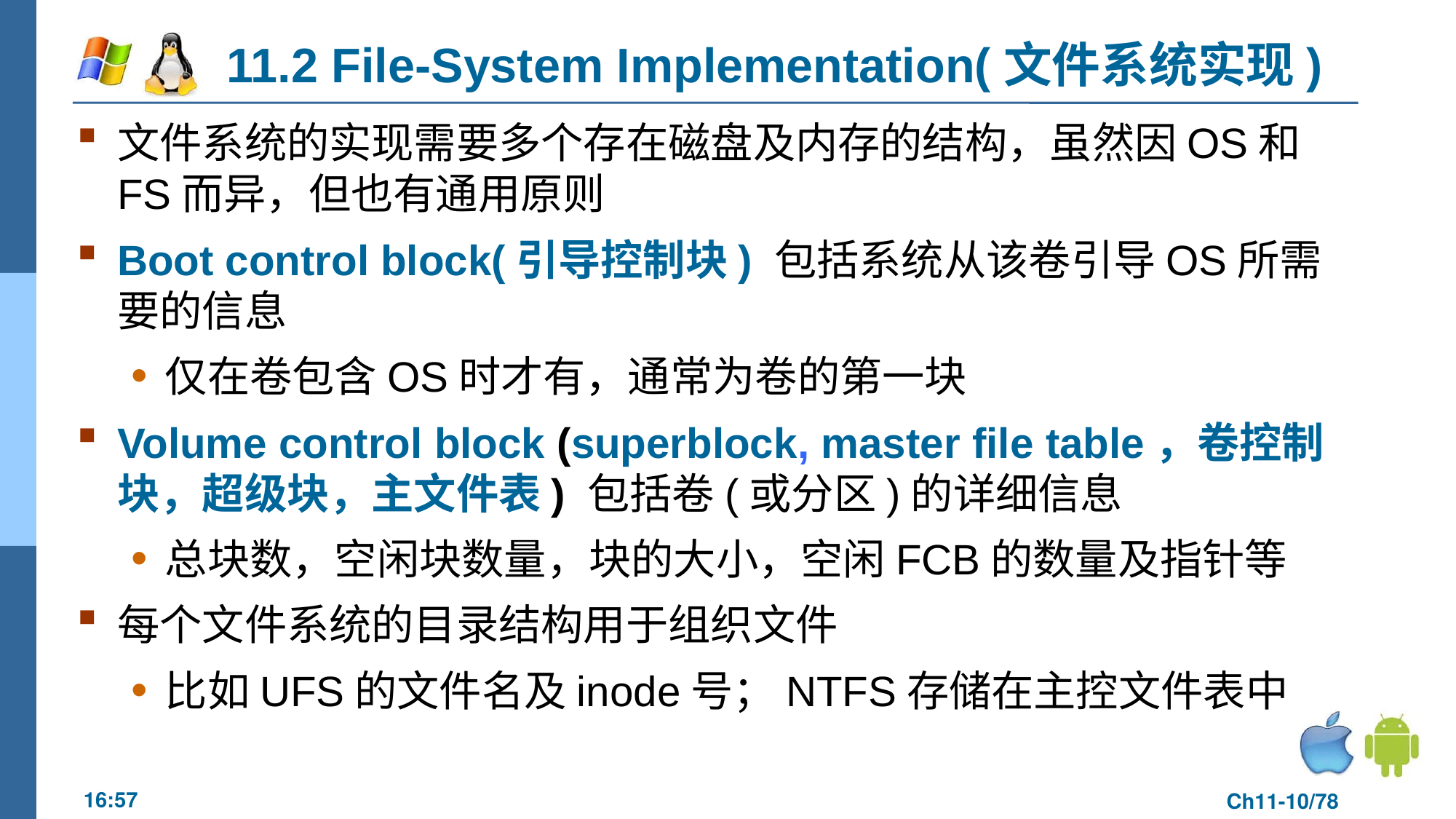

# 11.2 File-System Implementation(文件系统实现)
文件系统的实现需要多个存在磁盘及内存的结构，虽然因OS和FS而异，但也有通用原则
Boot control block(引导控制块) 包括系统从该卷引导OS所需要的信息
仅在卷包含OS时才有，通常为卷的第一块
Volume control block (superblock, master file table，卷控制块，超级块，主文件表) 包括卷(或分区)的详细信息
总块数，空闲块数量，块的大小，空闲FCB的数量及指针等
每个文件系统的目录结构用于组织文件
比如UFS的文件名及inode号；NTFS存储在主控文件表中